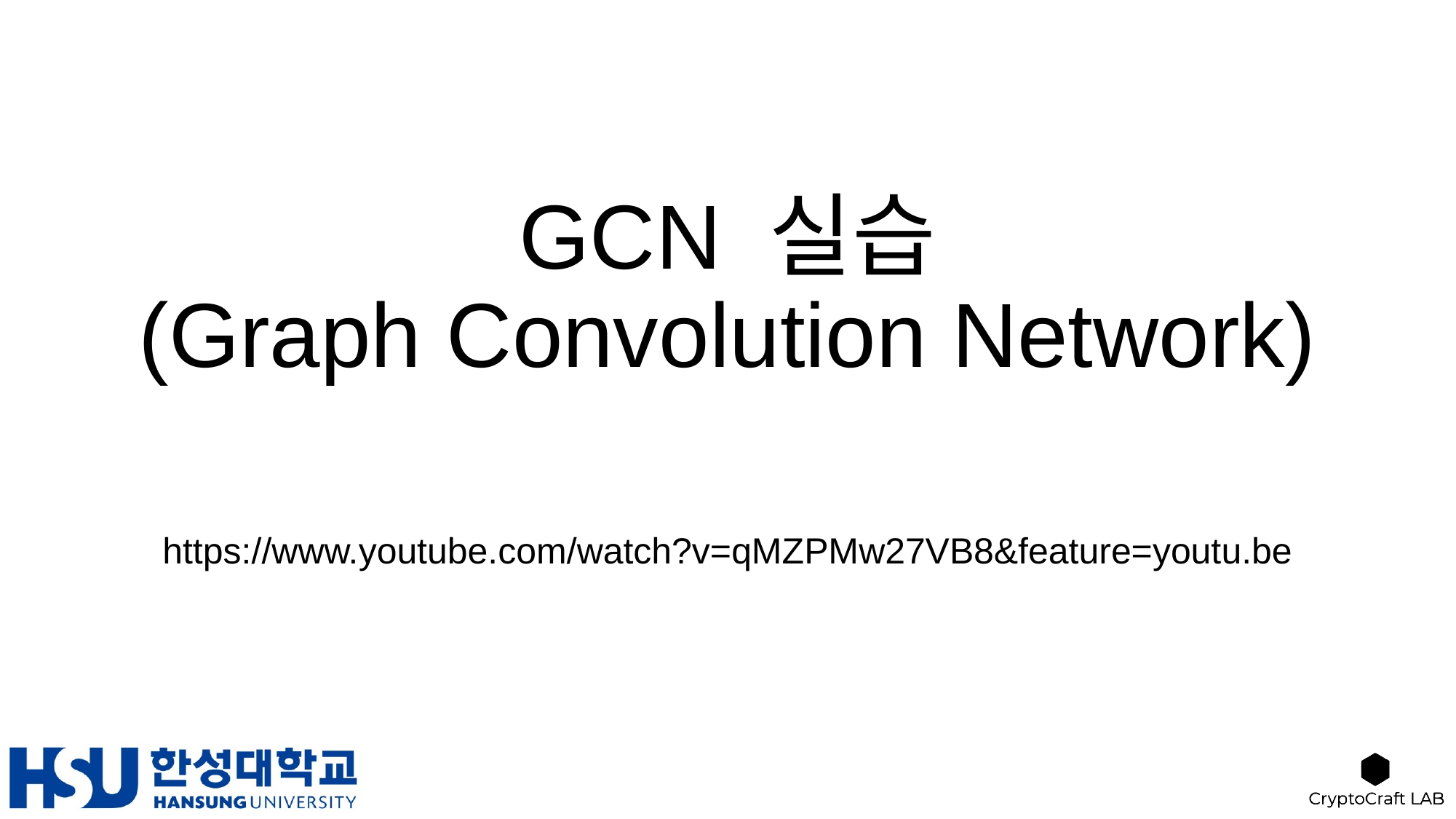

# GCN 실습
(Graph Convolution Network)
https://www.youtube.com/watch?v=qMZPMw27VB8&feature=youtu.be